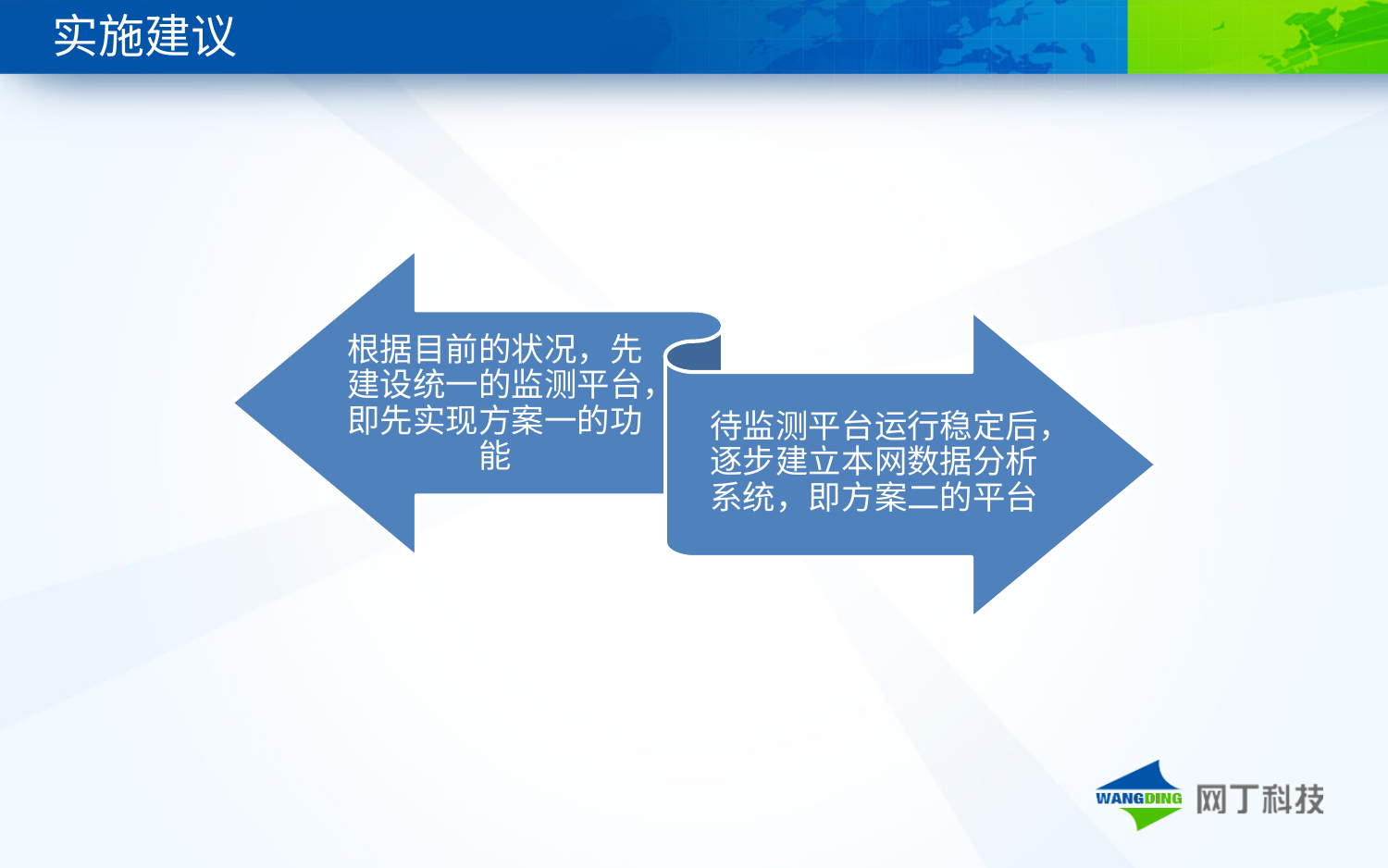

实施建议
根据目前的状况，先建设统一的监测平台，即先实现方案一的功能
待监测平台运行稳定后，逐步建立本网数据分析系统，即方案二的平台